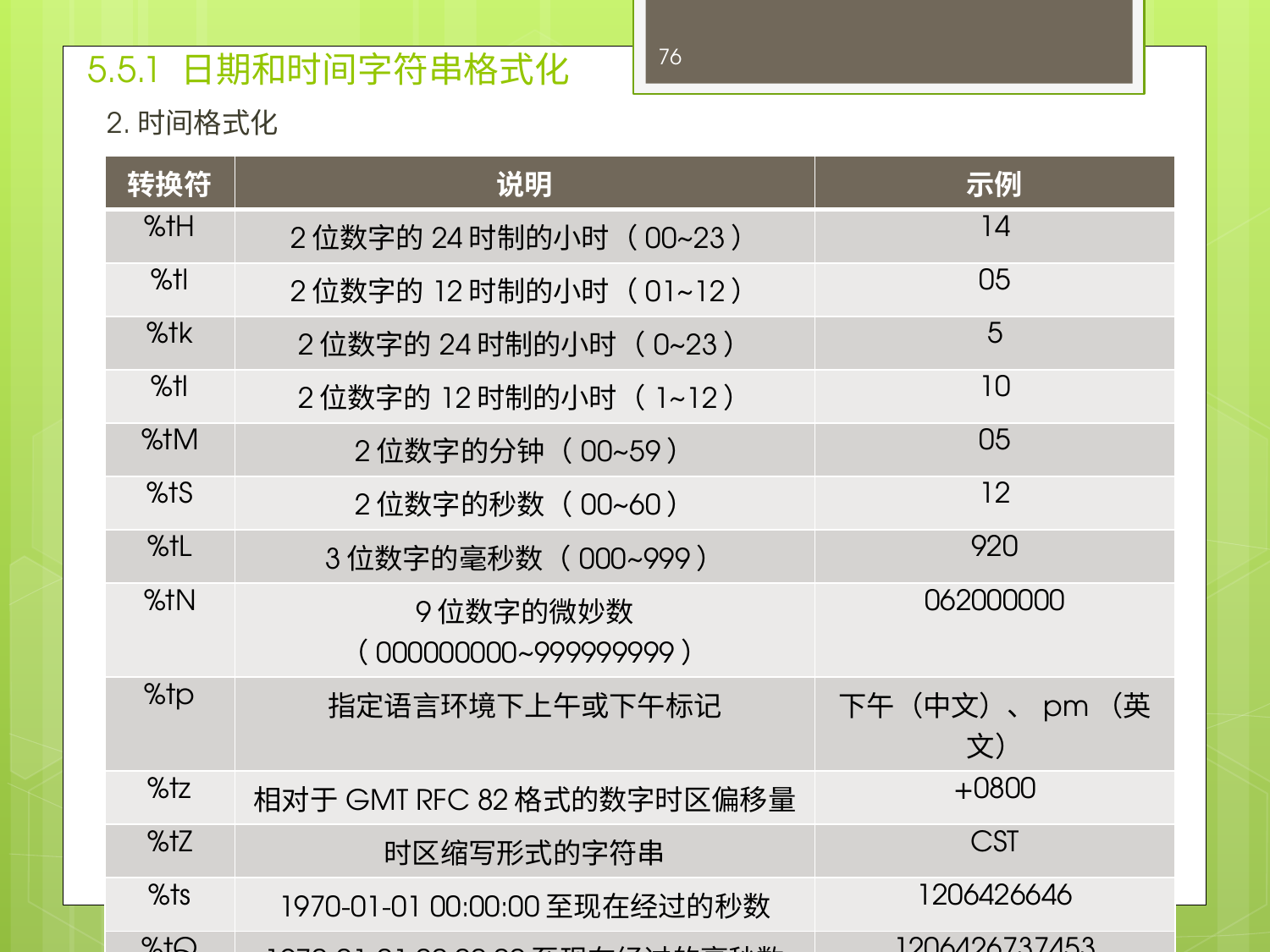

# 5.5.1 日期和时间字符串格式化
76
2.时间格式化
| 转换符 | 说明 | 示例 |
| --- | --- | --- |
| %tH | 2位数字的24时制的小时（00~23） | 14 |
| %tI | 2位数字的12时制的小时（01~12） | 05 |
| %tk | 2位数字的24时制的小时（0~23） | 5 |
| %tl | 2位数字的12时制的小时（1~12） | 10 |
| %tM | 2位数字的分钟（00~59） | 05 |
| %tS | 2位数字的秒数（00~60） | 12 |
| %tL | 3位数字的毫秒数（000~999） | 920 |
| %tN | 9位数字的微妙数（000000000~999999999） | 062000000 |
| %tp | 指定语言环境下上午或下午标记 | 下午（中文）、pm（英文） |
| %tz | 相对于GMT RFC 82格式的数字时区偏移量 | +0800 |
| %tZ | 时区缩写形式的字符串 | CST |
| %ts | 1970-01-01 00:00:00至现在经过的秒数 | 1206426646 |
| %tQ | 1970-01-01 00:00:00至现在经过的毫秒数 | 1206426737453 |